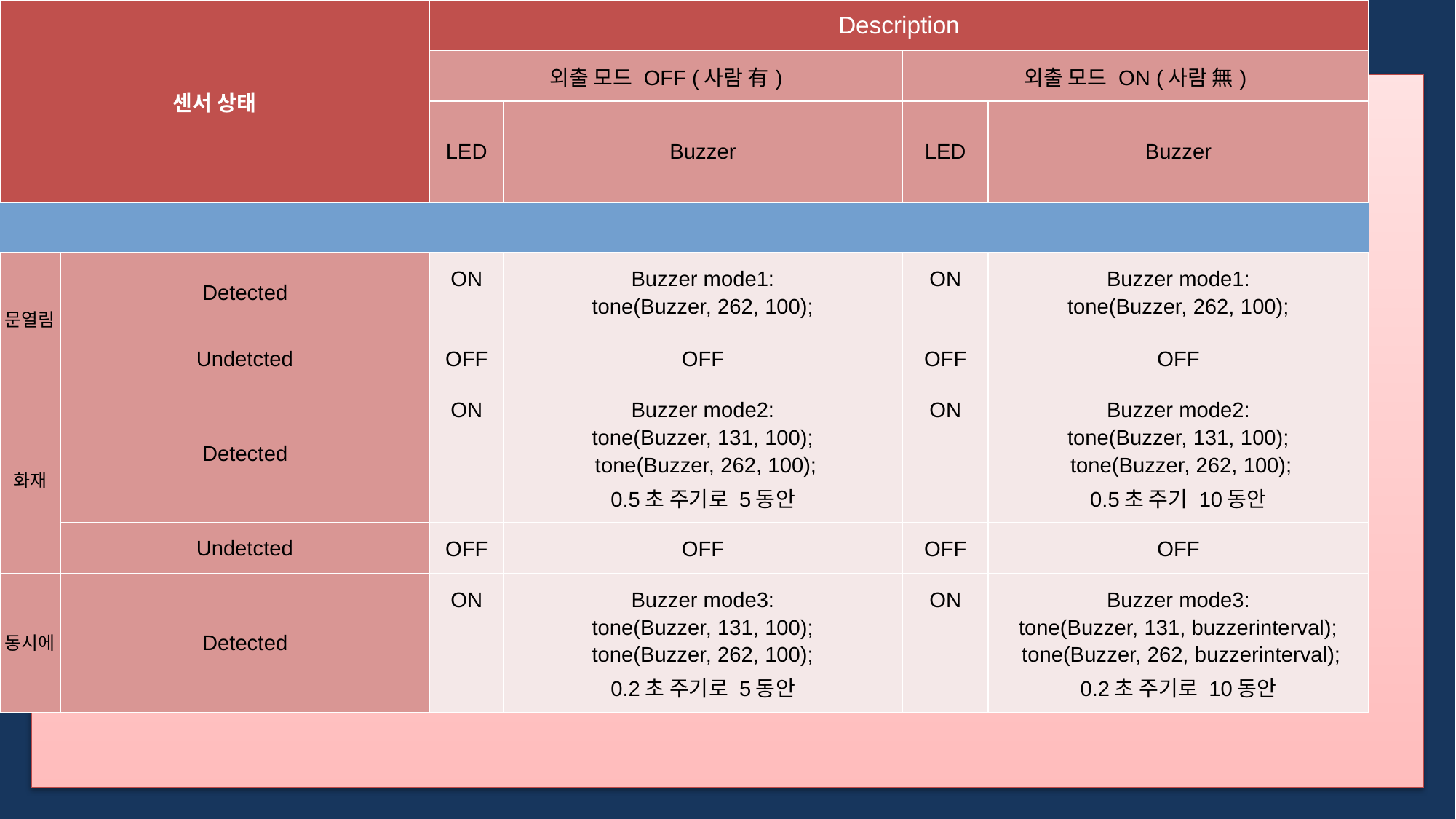

NodeMCU #1:  불꽃 감지 센서 메시지에 의한 컴포넌트 동작(LED, Buzzer)
IoT 시스템 설계 – 무성 종합 경보기
01

| 센서 상태 |  | Description |  |  |  |
| --- | --- | --- | --- | --- | --- |
|  |  | 외출 모드 OFF (사람 有) |  | 외출 모드 ON (사람 無) |  |
|  |  | LED | Buzzer | LED | Buzzer |
|  |  |  |  |  |  |
| 문열림 | Detected | ON | Buzzer mode1: tone(Buzzer, 262, 100); | ON | Buzzer mode1: tone(Buzzer, 262, 100); |
|  | Undetcted | OFF | OFF | OFF | OFF |
| 화재 | Detected | ON | Buzzer mode2: tone(Buzzer, 131, 100); tone(Buzzer, 262, 100); 0.5초 주기로 5동안 | ON | Buzzer mode2: tone(Buzzer, 131, 100); tone(Buzzer, 262, 100); 0.5초 주기 10동안 |
|  | Undetcted | OFF | OFF | OFF | OFF |
| 동시에 | Detected | ON | Buzzer mode3: tone(Buzzer, 131, 100); tone(Buzzer, 262, 100); 0.2초 주기로 5동안 | ON | Buzzer mode3: tone(Buzzer, 131, buzzerinterval); tone(Buzzer, 262, buzzerinterval); 0.2초 주기로 10동안 |
|  | Undetcted | OFF | OFF | OFF | OFF |